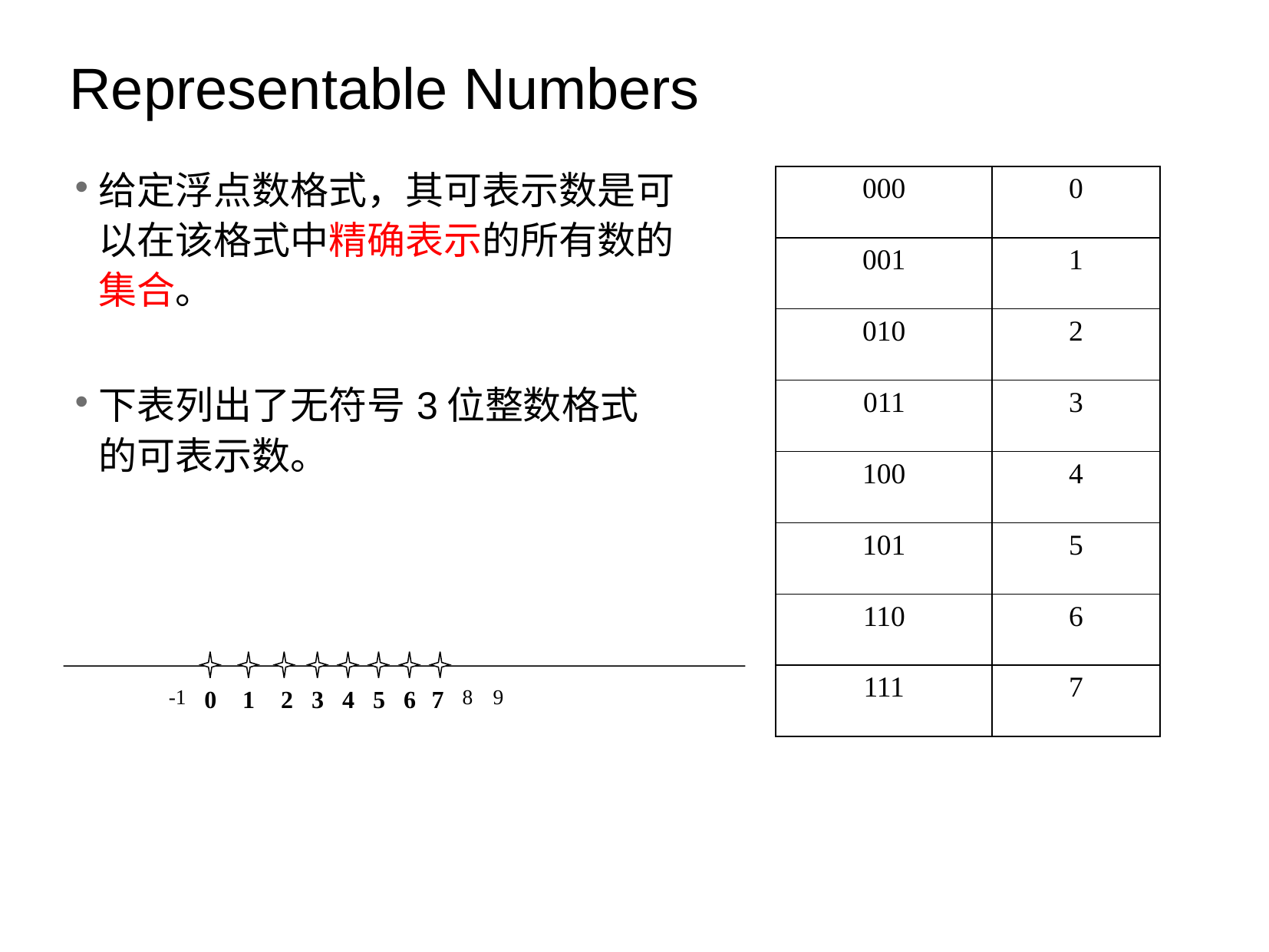

# Representable Numbers
给定浮点数格式，其可表示数是可以在该格式中精确表示的所有数的集合。

下表列出了无符号3位整数格式的可表示数。
| 000 | 0 |
| --- | --- |
| 001 | 1 |
| 010 | 2 |
| 011 | 3 |
| 100 | 4 |
| 101 | 5 |
| 110 | 6 |
| 111 | 7 |

-1
0
1
2
3
4
5
6
7
8
9